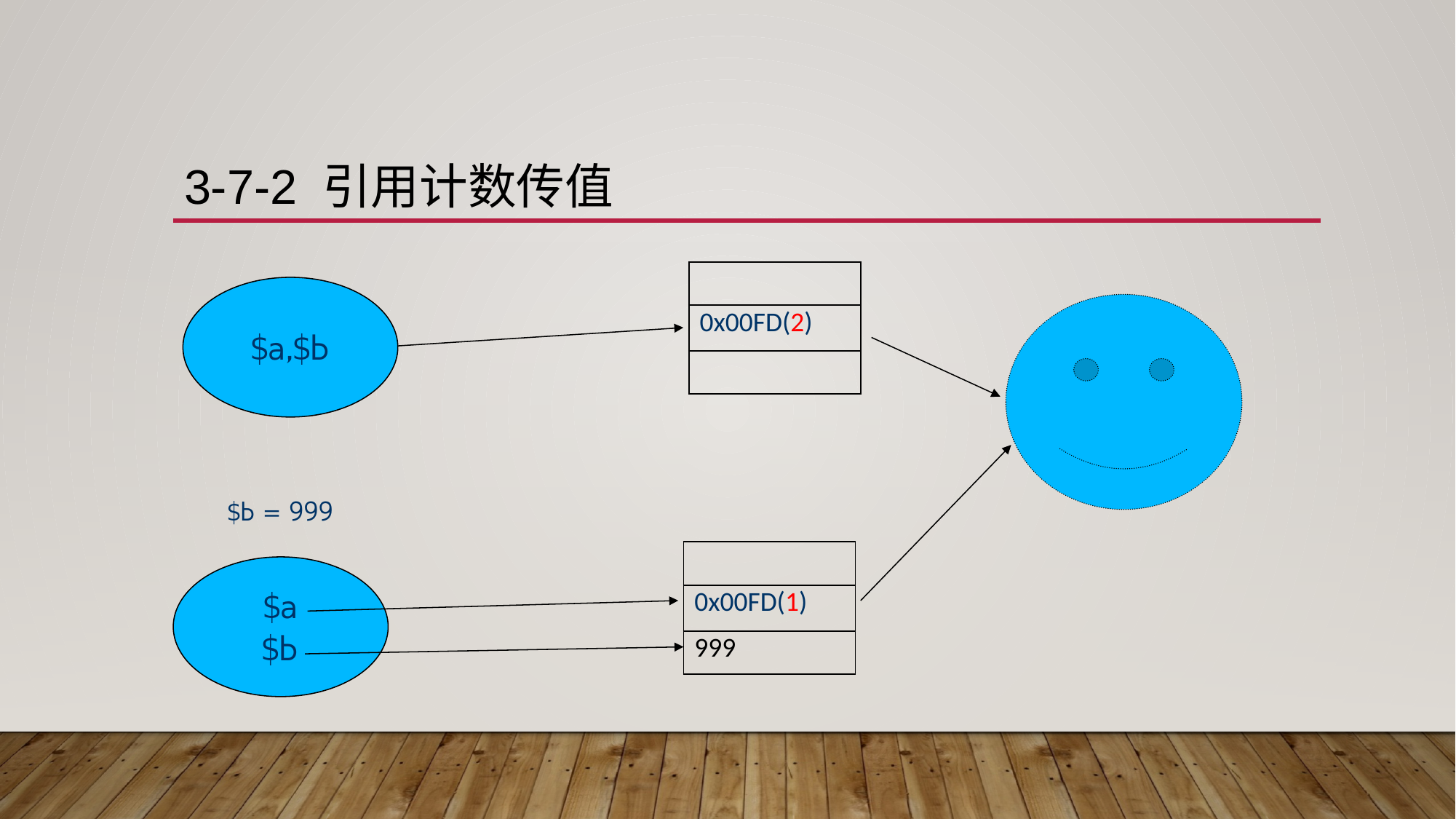

# 3-7-2 引用计数传值
|  |
| --- |
| 0x00FD(2) |
|  |
$a,$b

$b = 999
|  |
| --- |
| 0x00FD(1) |
| 999 |
$a
$b